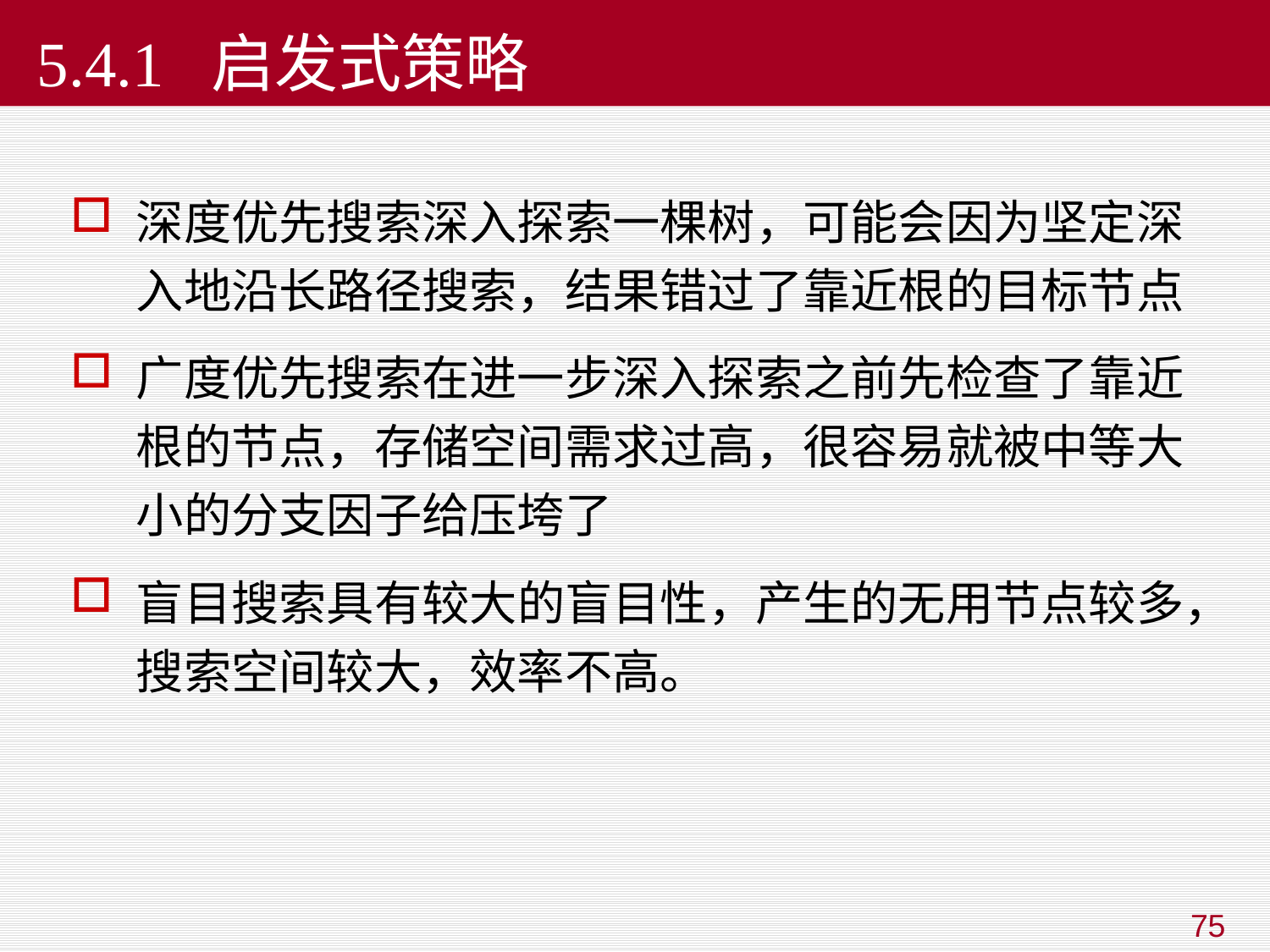

# 5.4.1  启发式策略
深度优先搜索深入探索一棵树，可能会因为坚定深入地沿长路径搜索，结果错过了靠近根的目标节点
广度优先搜索在进一步深入探索之前先检查了靠近根的节点，存储空间需求过高，很容易就被中等大小的分支因子给压垮了
盲目搜索具有较大的盲目性，产生的无用节点较多，搜索空间较大，效率不高。
75